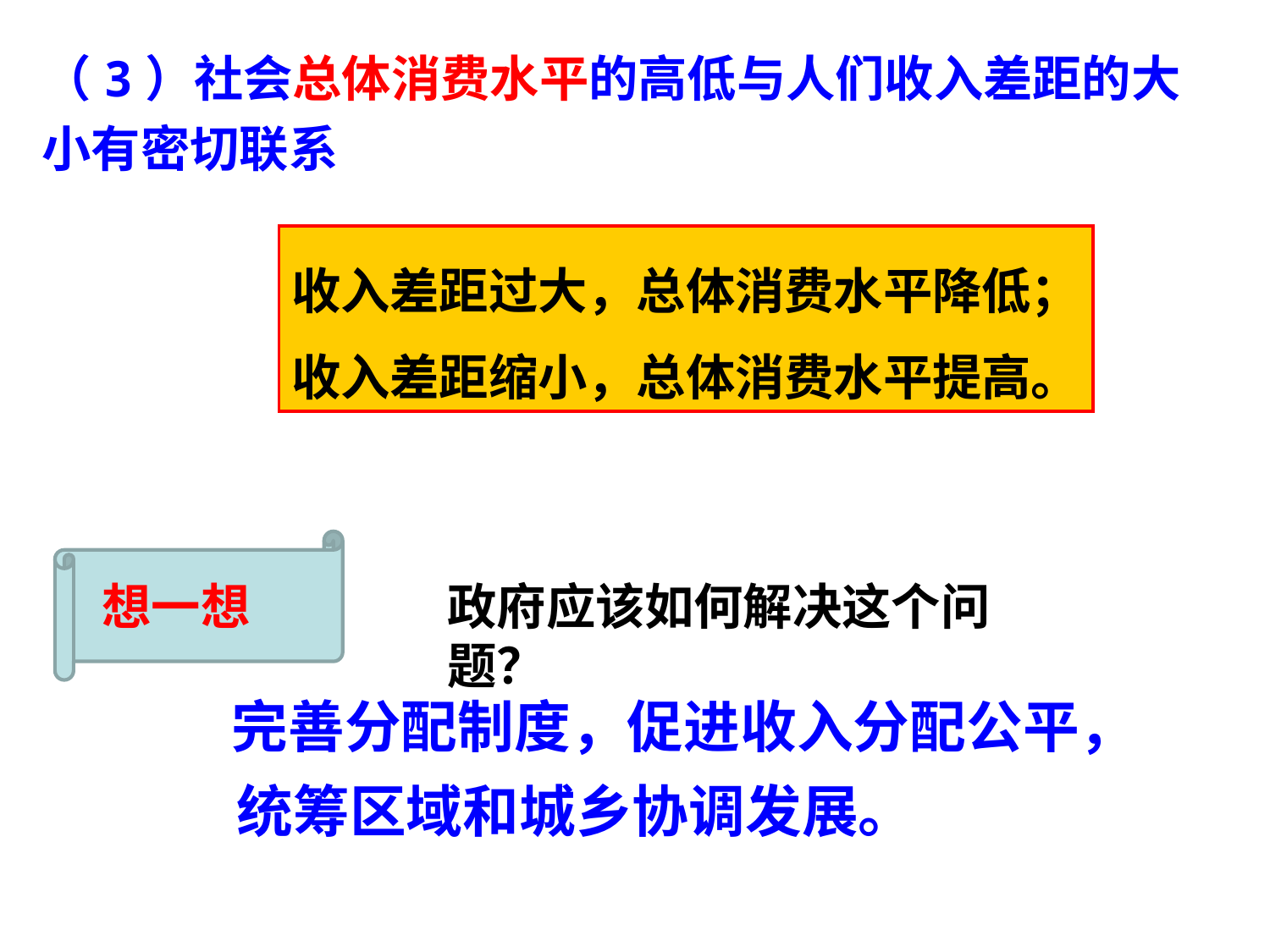

（3）社会总体消费水平的高低与人们收入差距的大小有密切联系
收入差距过大，总体消费水平降低；
收入差距缩小，总体消费水平提高。

想一想
政府应该如何解决这个问题？
  完善分配制度，促进收入分配公平，
  统筹区域和城乡协调发展。